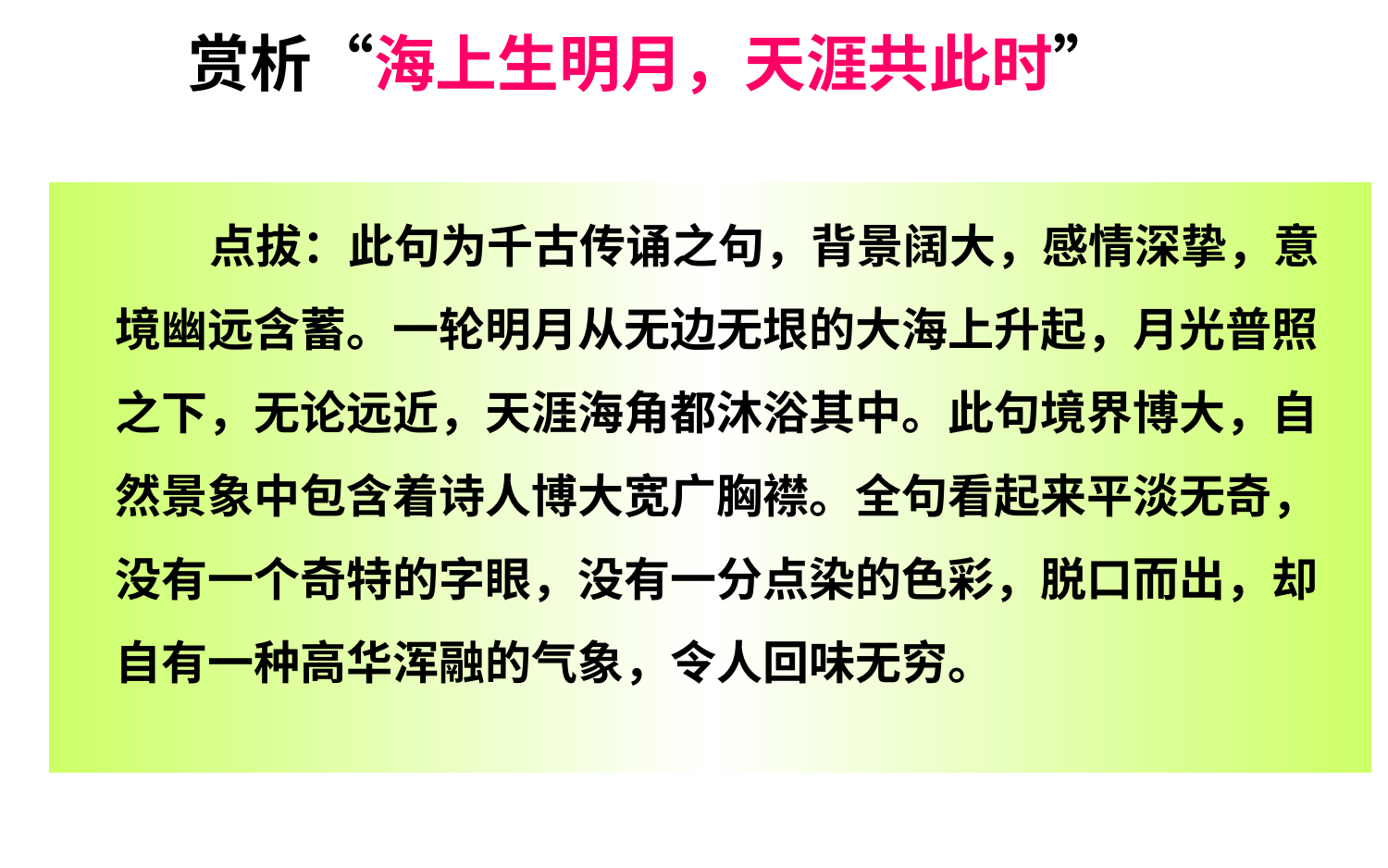

# 赏析“海上生明月，天涯共此时”
             点拔：此句为千古传诵之句，背景阔大，感情深挚，意境幽远含蓄。一轮明月从无边无垠的大海上升起，月光普照之下，无论远近，天涯海角都沐浴其中。此句境界博大，自然景象中包含着诗人博大宽广胸襟。全句看起来平淡无奇，没有一个奇特的字眼，没有一分点染的色彩，脱口而出，却自有一种高华浑融的气象，令人回味无穷。